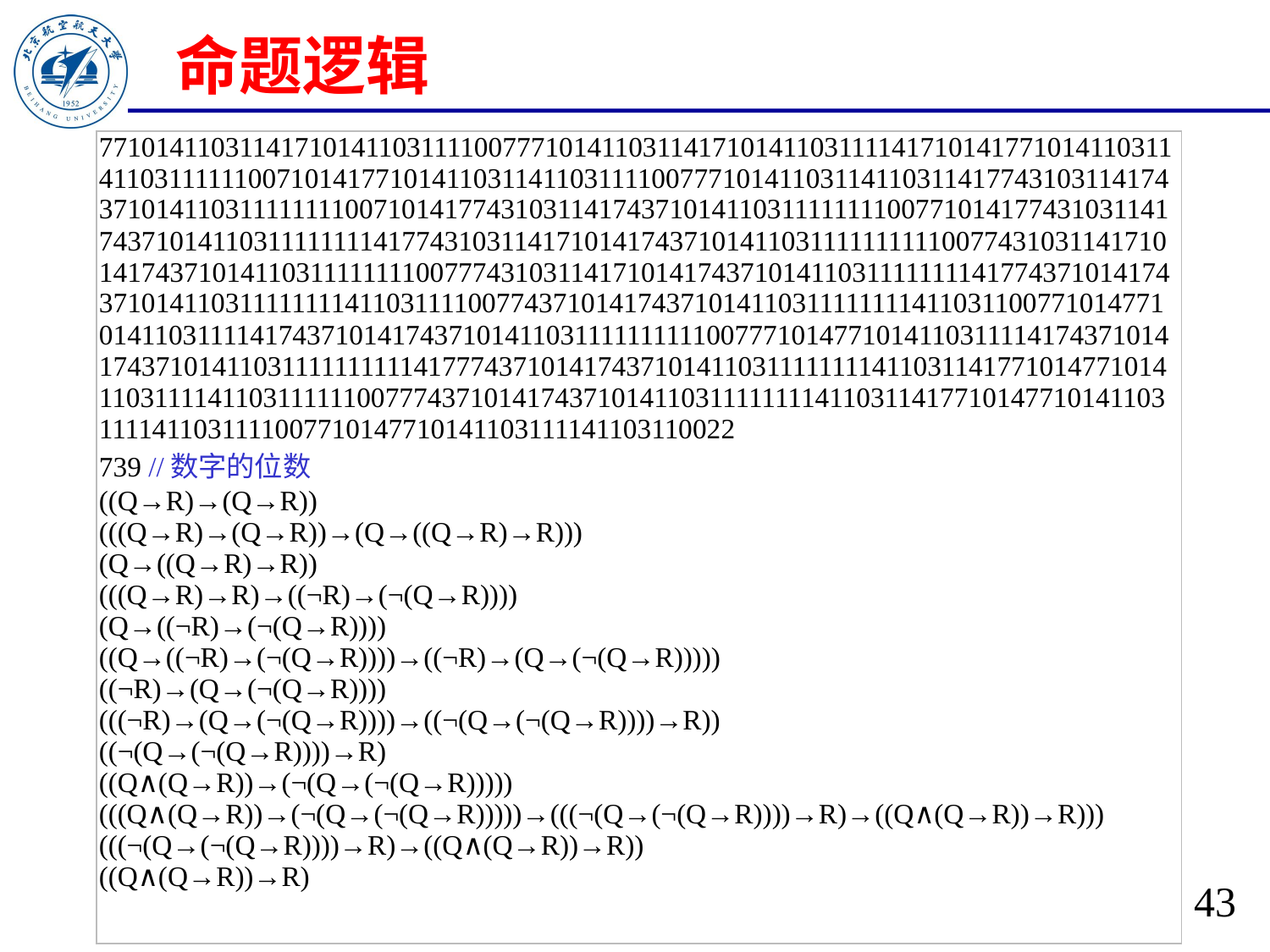

# 命题逻辑
| 7710141103114171014110311110077710141103114171014110311114171014177101411031141103111111007101417710141103114110311110077710141103114110311417743103114174371014110311111111007101417743103114174371014110311111111007710141774310311417437101411031111111141774310311417101417437101411031111111111007743103114171014174371014110311111111007774310311417101417437101411031111111141774371014174371014110311111111411031111007743710141743710141103111111114110311007710147710141103111141743710141743710141103111111111100777101477101411031111417437101417437101411031111111111417774371014174371014110311111111411031141771014771014110311114110311111100777437101417437101411031111111141103114177101477101411031111411031111007710147710141103111141103110022 739 //数字的位数 ((Q→R)→(Q→R)) (((Q→R)→(Q→R))→(Q→((Q→R)→R))) (Q→((Q→R)→R)) (((Q→R)→R)→((¬R)→(¬(Q→R)))) (Q→((¬R)→(¬(Q→R)))) ((Q→((¬R)→(¬(Q→R))))→((¬R)→(Q→(¬(Q→R))))) ((¬R)→(Q→(¬(Q→R)))) (((¬R)→(Q→(¬(Q→R))))→((¬(Q→(¬(Q→R))))→R)) ((¬(Q→(¬(Q→R))))→R) ((Q∧(Q→R))→(¬(Q→(¬(Q→R))))) (((Q∧(Q→R))→(¬(Q→(¬(Q→R)))))→(((¬(Q→(¬(Q→R))))→R)→((Q∧(Q→R))→R))) (((¬(Q→(¬(Q→R))))→R)→((Q∧(Q→R))→R)) ((Q∧(Q→R))→R) |
| --- |